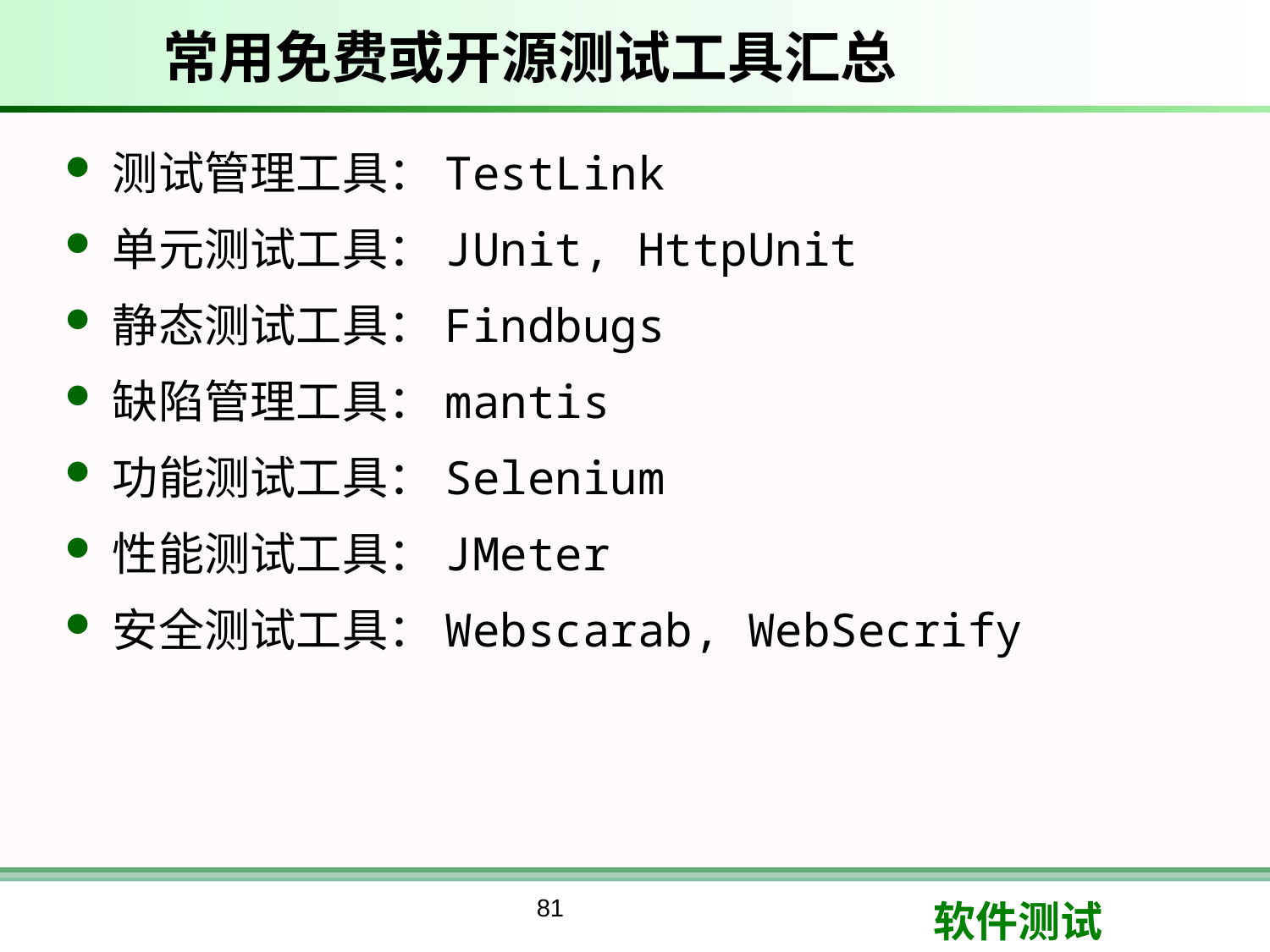

# 常用免费或开源测试工具汇总
测试管理工具：TestLink
单元测试工具：JUnit, HttpUnit
静态测试工具：Findbugs
缺陷管理工具：mantis
功能测试工具：Selenium
性能测试工具：JMeter
安全测试工具：Webscarab, WebSecrify

81